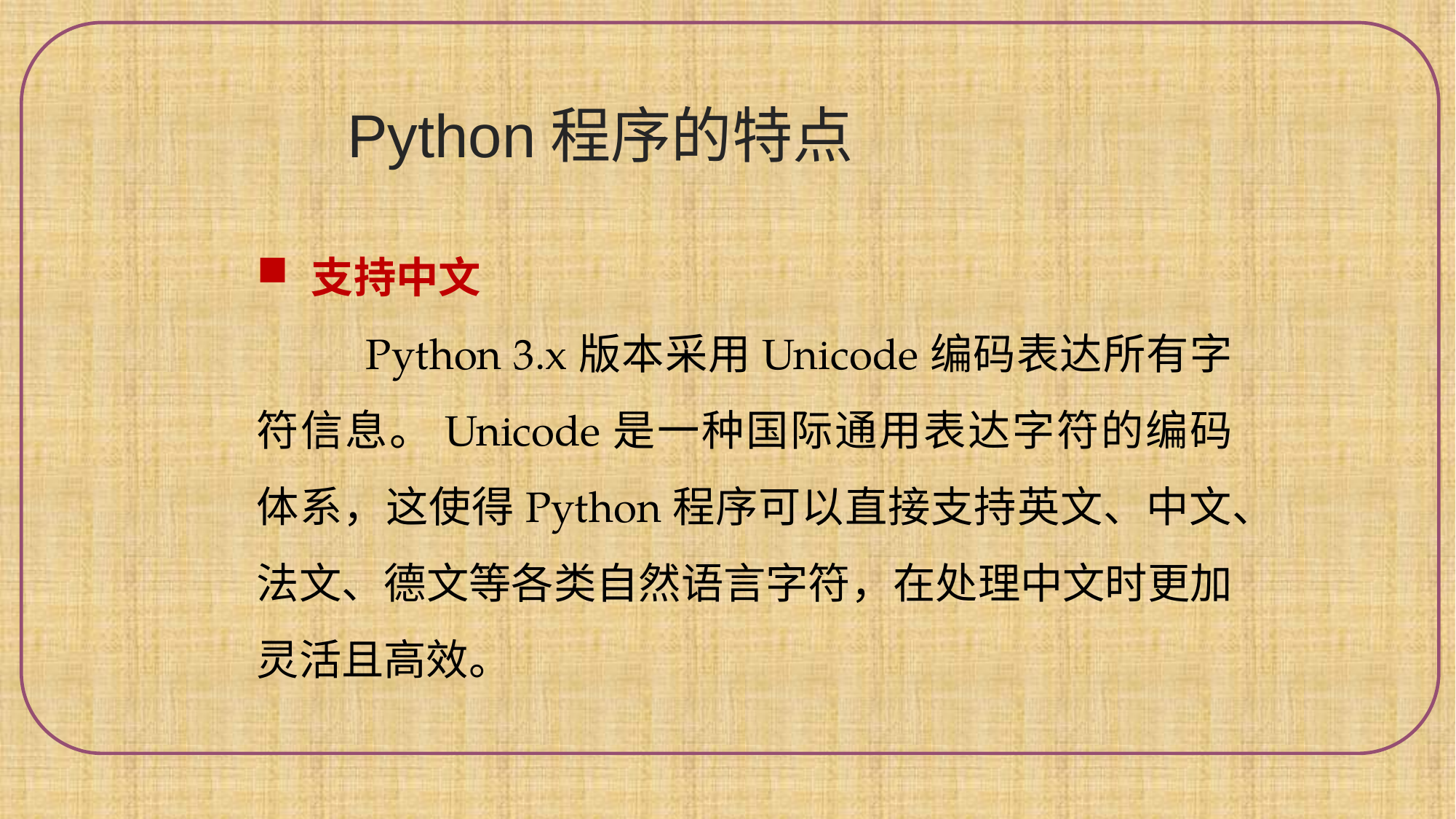

Python程序的特点
支持中文
	Python 3.x版本采用Unicode编码表达所有字符信息。Unicode是一种国际通用表达字符的编码体系，这使得Python程序可以直接支持英文、中文、法文、德文等各类自然语言字符，在处理中文时更加灵活且高效。